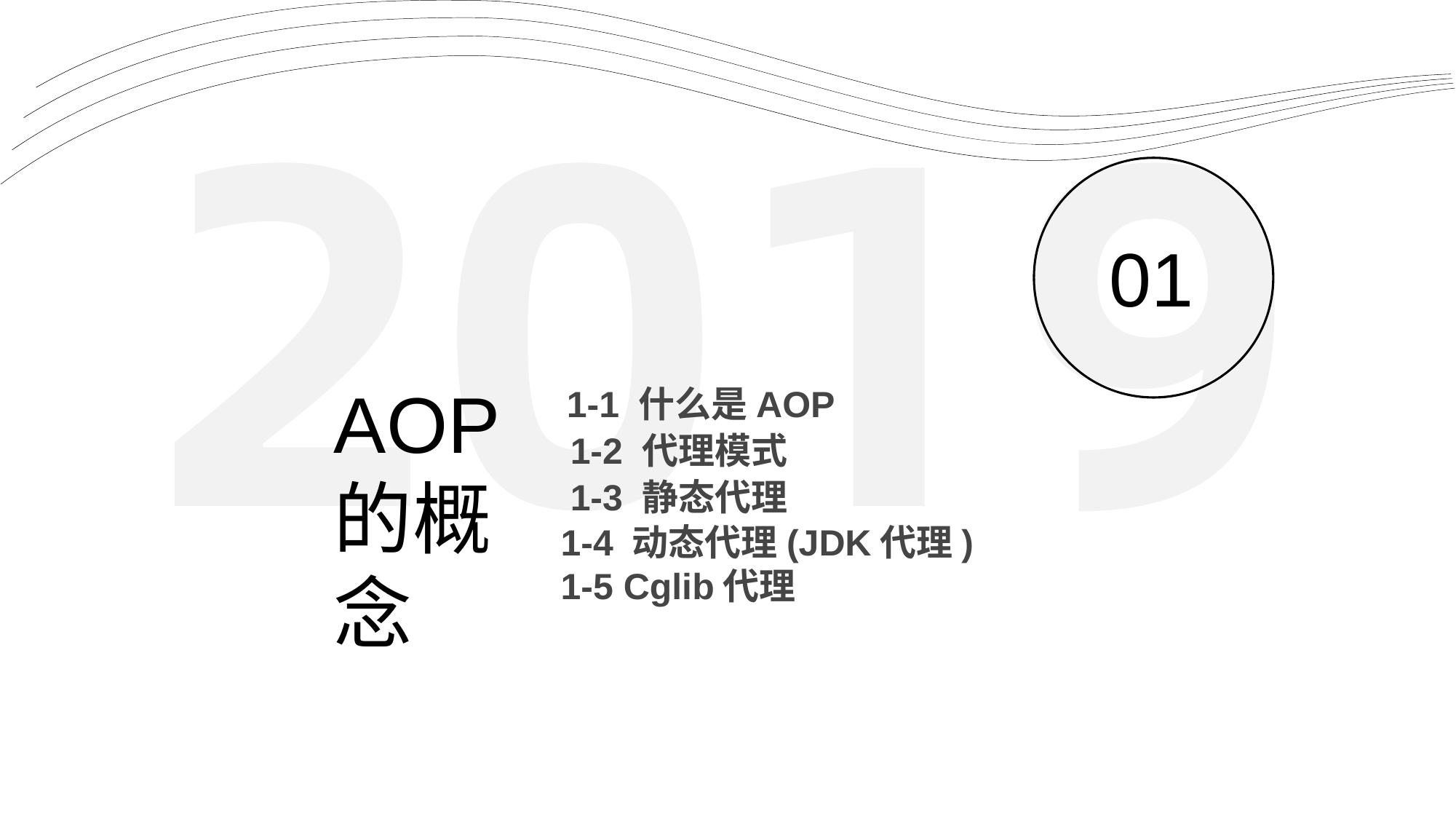

01
AOP的概念
1-1 什么是AOP

1-2 代理模式
1-3 静态代理
1-4 动态代理(JDK代理)
1-5 Cglib代理